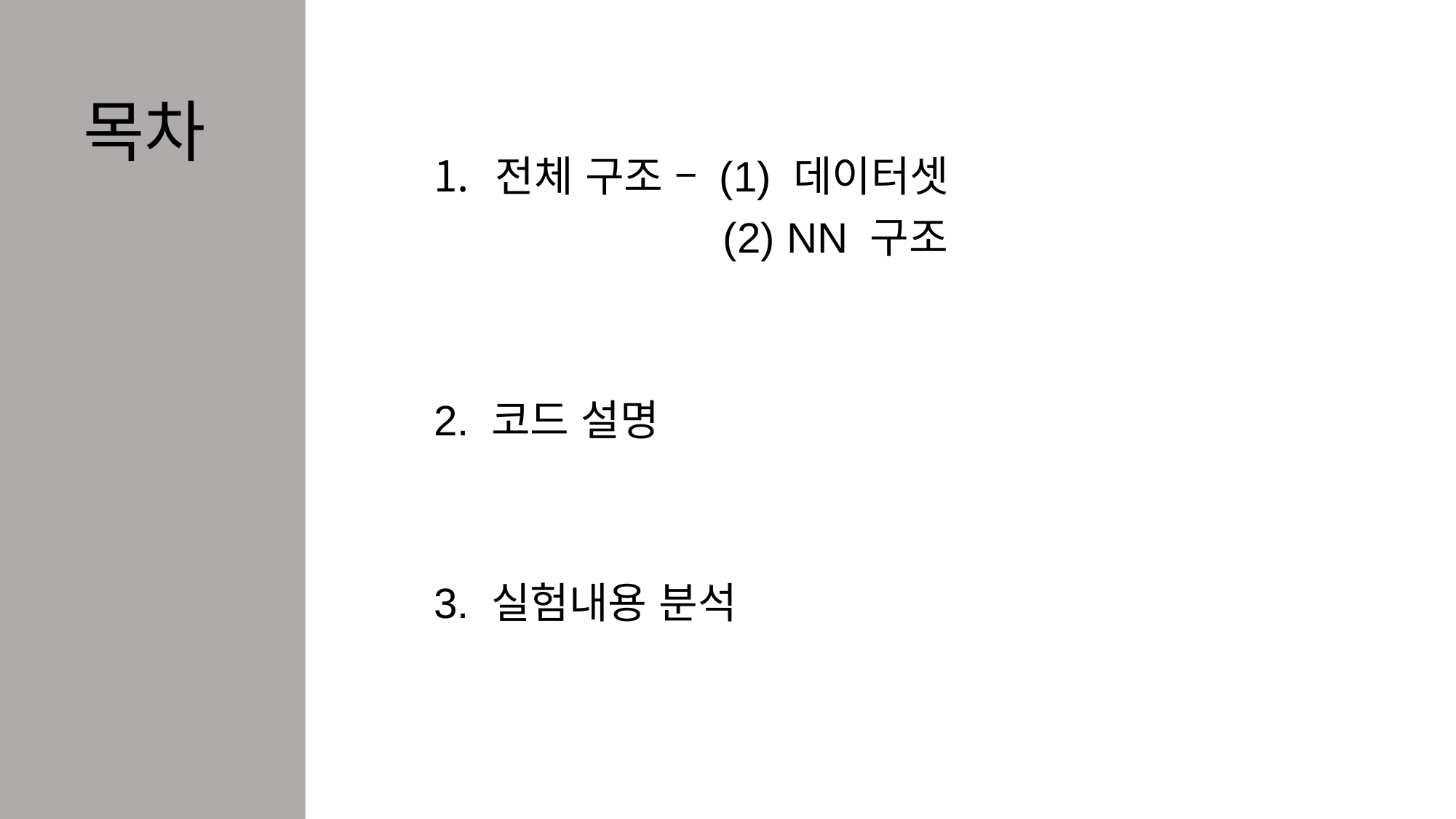

# 목차
전체 구조 – (1) 데이터셋
		      (2) NN 구조

2. 코드 설명

3. 실험내용 분석